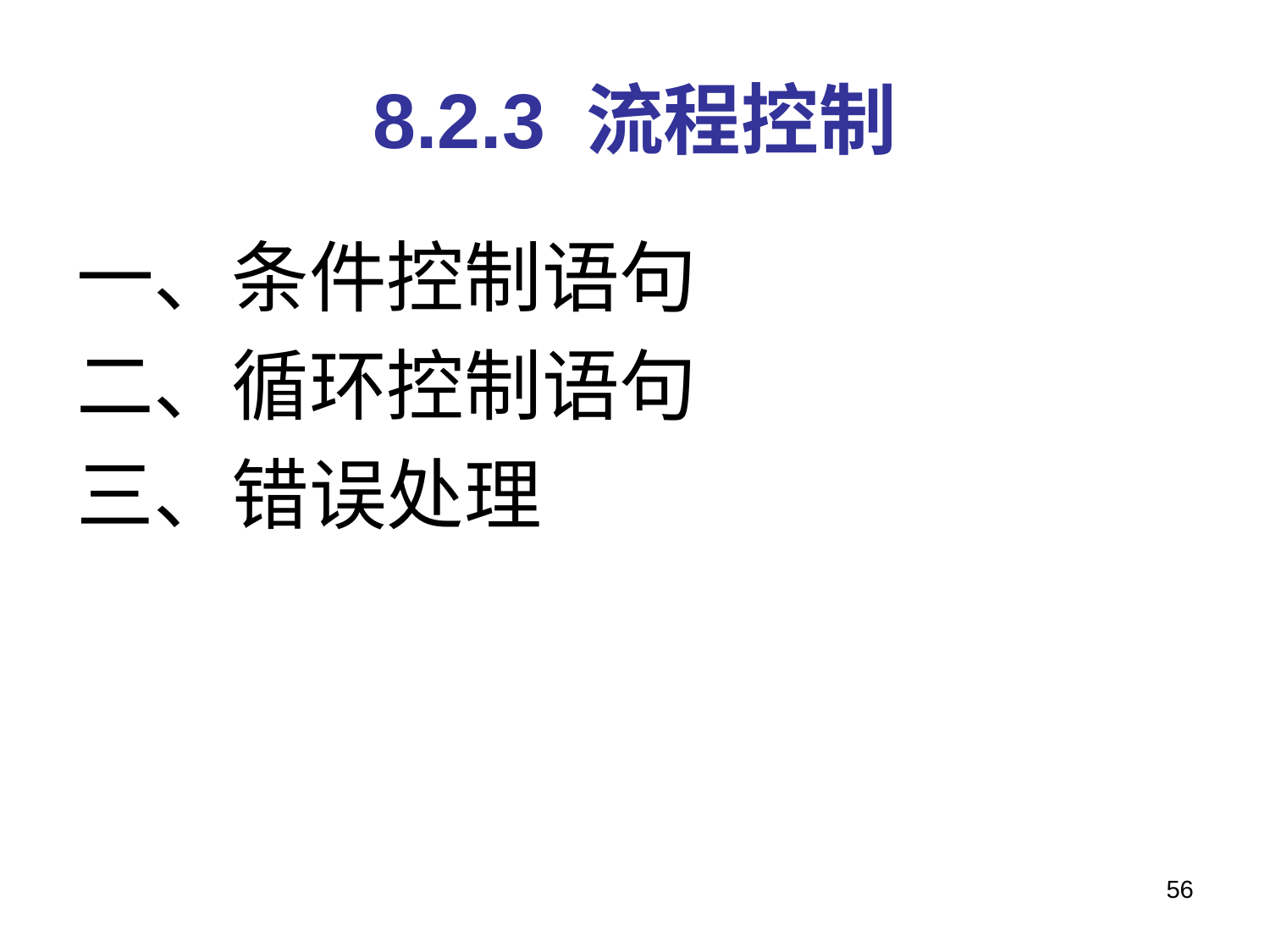

# 8.2.3 流程控制
一、条件控制语句
二、循环控制语句
三、错误处理

56